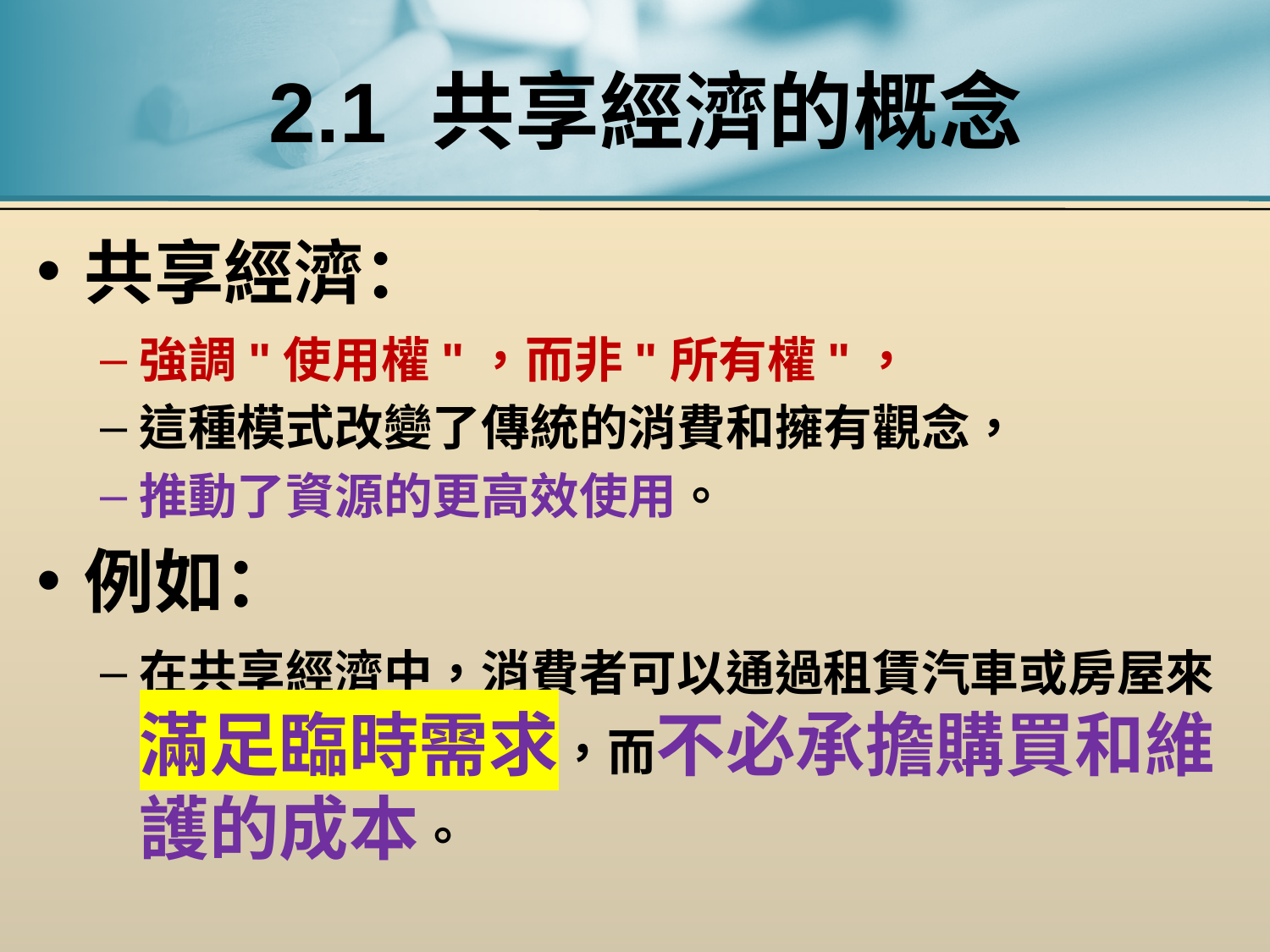

# 2.1 共享經濟的概念
共享經濟：
強調"使用權"，而非"所有權"，
這種模式改變了傳統的消費和擁有觀念，
推動了資源的更高效使用。
例如：
在共享經濟中，消費者可以通過租賃汽車或房屋來滿足臨時需求，而不必承擔購買和維護的成本。